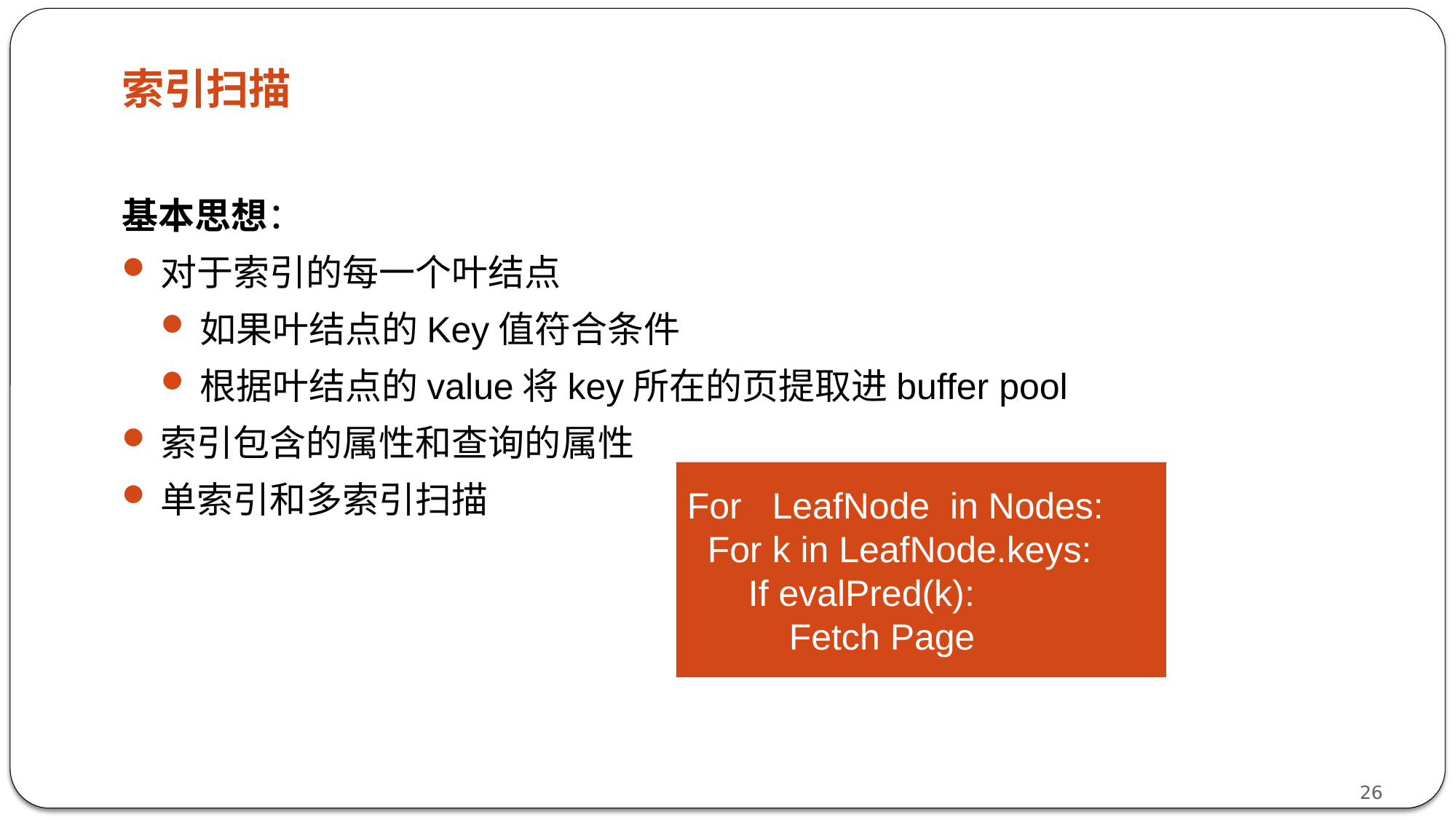

# 索引扫描
基本思想：
对于索引的每一个叶结点
如果叶结点的Key值符合条件
根据叶结点的value将key所在的页提取进buffer pool
索引包含的属性和查询的属性
单索引和多索引扫描

For   LeafNode  in Nodes:
  For k in LeafNode.keys:
      If evalPred(k):
          Fetch Page
26